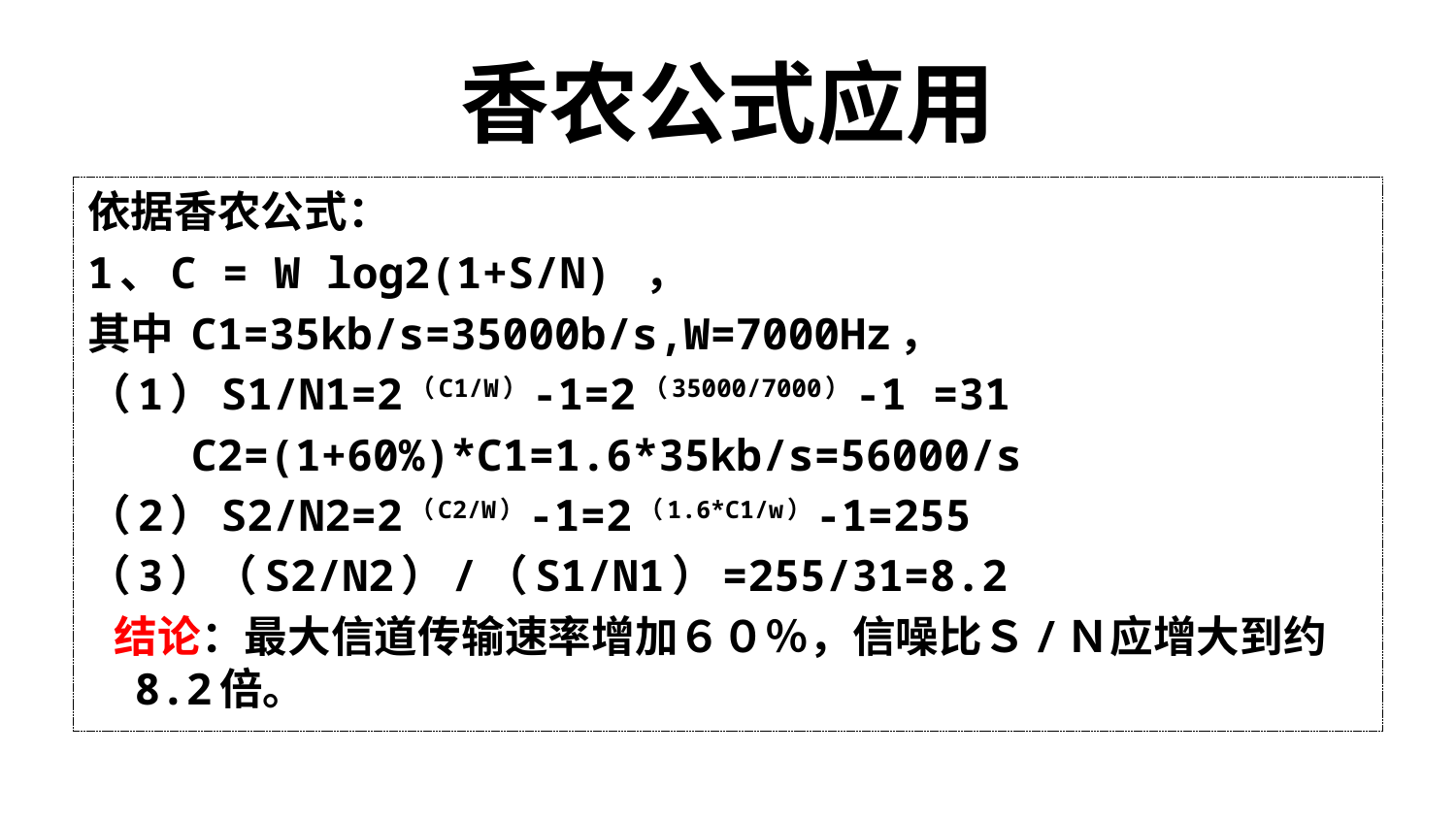

# 香农公式应用
依据香农公式：
1、C = W log2(1+S/N) ，
其中 C1=35kb/s=35000b/s,W=7000Hz，
（1）S1/N1=2（C1/W）-1=2（35000/7000）-1 =31
    C2=(1+60%)*C1=1.6*35kb/s=56000/s
（2）S2/N2=2（C2/W）-1=2（1.6*C1/w）-1=255
（3）（S2/N2）/（S1/N1）=255/31=8.2
  结论：最大信道传输速率增加６０％，信噪比Ｓ/Ｎ应增大到约8.2倍。